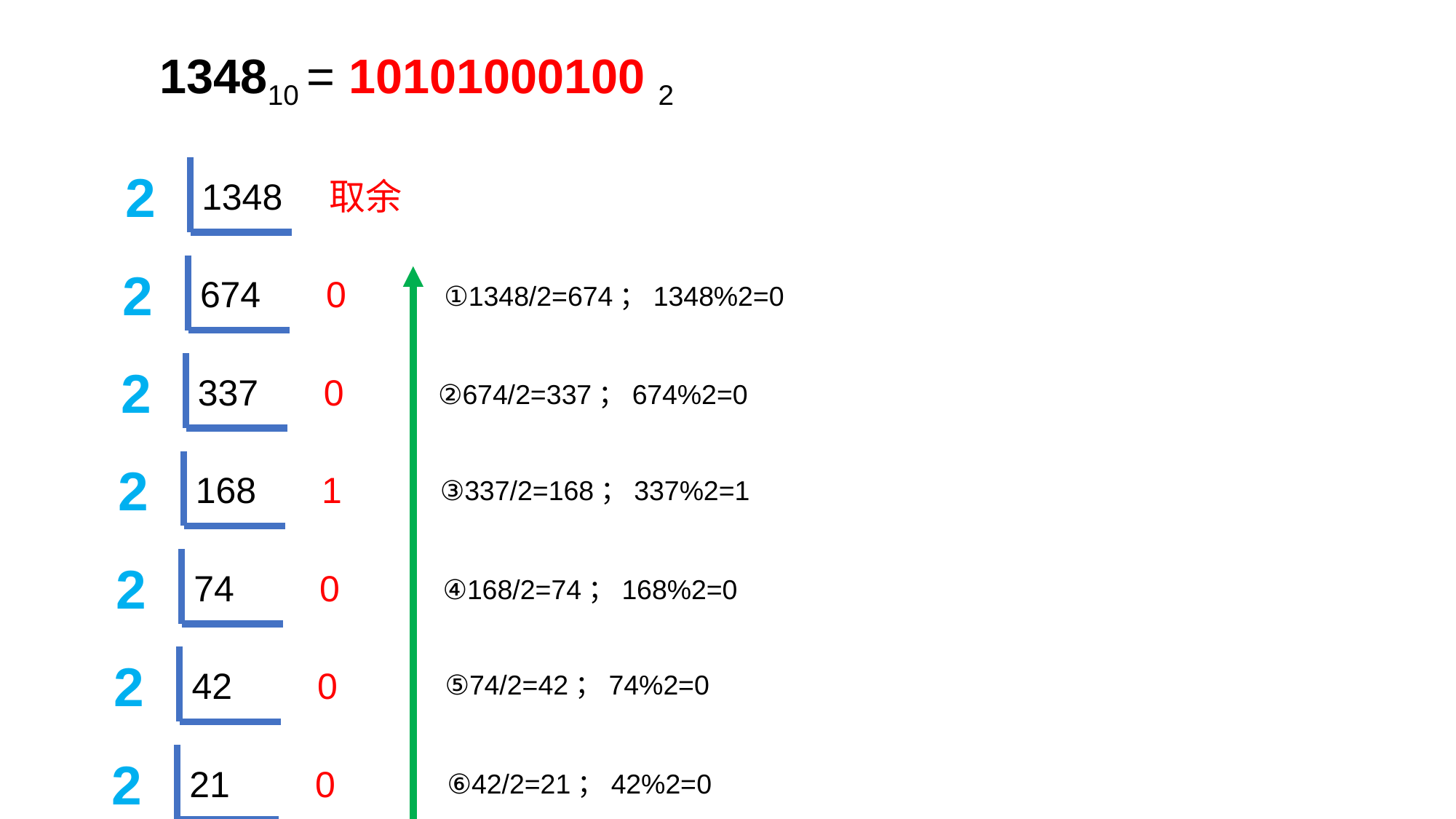

134810 = 10101000100 2
2
1348
取余
2
674
0
①1348/2=674；1348%2=0
2
337
0
②674/2=337；674%2=0
2
168
1
③337/2=168；337%2=1
2
74
0
④168/2=74；168%2=0
2
42
0
⑤74/2=42；74%2=0
2
21
0
⑥42/2=21；42%2=0
2
10
1
⑦21/2=10；21%2=1
2
5
0
⑧10/2=5；10%2=0
2
2
1
⑨5/2=2；5%2=1
2
1
0
⑩2/2=1；2%2=0
  1/2=0；1%2=1
0
1